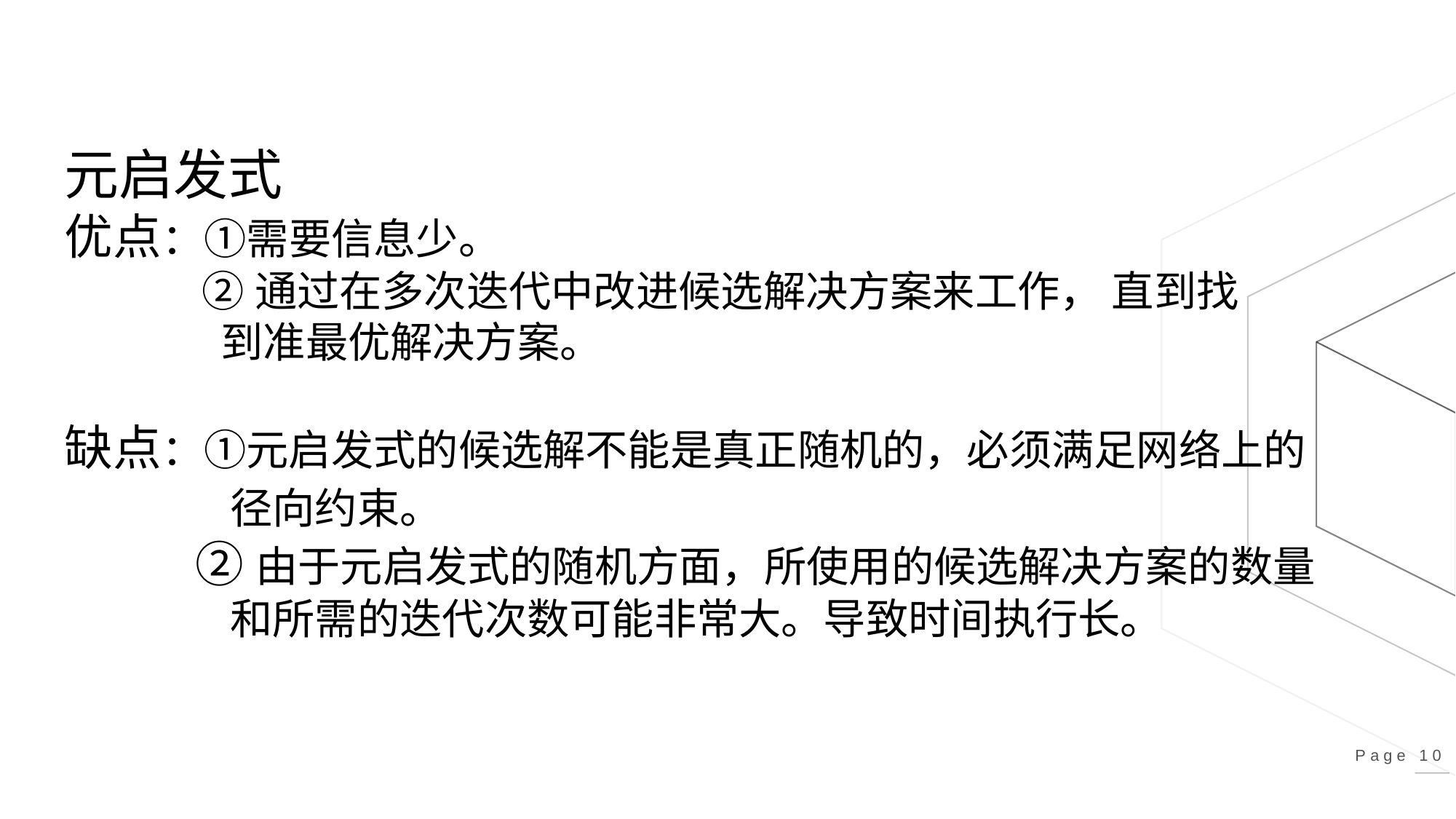

元启发式
优点：①需要信息少。
	   ②通过在多次迭代中改进候选解决方案来工作， 直到找	      	     到准最优解决方案。

缺点：①元启发式的候选解不能是真正随机的，必须满足网络上的	      径向约束。
	  ②由于元启发式的随机方面，所使用的候选解决方案的数量	      和所需的迭代次数可能非常大。导致时间执行长。

Page 10